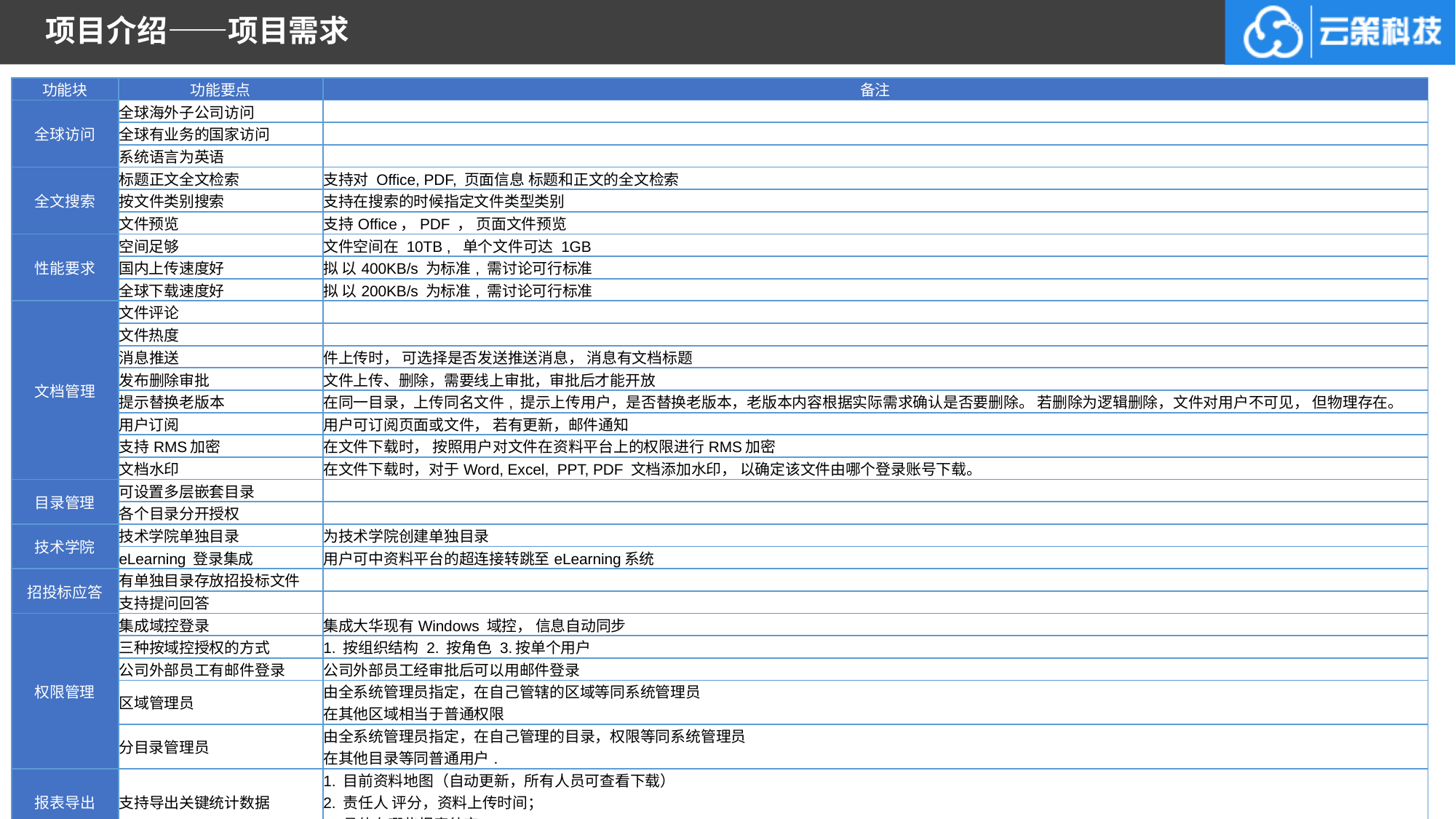

# 项目介绍——项目需求
| 功能块 | 功能要点 | 备注 |
| --- | --- | --- |
| 全球访问 | 全球海外子公司访问 |  |
|  | 全球有业务的国家访问 |  |
|  | 系统语言为英语 |  |
| 全文搜索 | 标题正文全文检索 | 支持对 Office, PDF, 页面信息 标题和正文的全文检索 |
|  | 按文件类别搜索 | 支持在搜索的时候指定文件类型类别 |
|  | 文件预览 | 支持Office，PDF ， 页面文件预览 |
| 性能要求 | 空间足够 | 文件空间在 10TB , 单个文件可达 1GB |
|  | 国内上传速度好 | 拟 以400KB/s 为标准, 需讨论可行标准 |
|  | 全球下载速度好 | 拟 以200KB/s 为标准, 需讨论可行标准 |
| 文档管理 | 文件评论 |  |
|  | 文件热度 |  |
|  | 消息推送 | 件上传时， 可选择是否发送推送消息， 消息有文档标题 |
|  | 发布删除审批 | 文件上传、删除，需要线上审批，审批后才能开放 |
|  | 提示替换老版本 | 在同一目录，上传同名文件, 提示上传用户，是否替换老版本，老版本内容根据实际需求确认是否要删除。 若删除为逻辑删除，文件对用户不可见， 但物理存在。 |
|  | 用户订阅 | 用户可订阅页面或文件， 若有更新，邮件通知 |
|  | 支持RMS加密 | 在文件下载时， 按照用户对文件在资料平台上的权限进行RMS加密 |
|  | 文档水印 | 在文件下载时，对于Word, Excel, PPT, PDF 文档添加水印， 以确定该文件由哪个登录账号下载。 |
| 目录管理 | 可设置多层嵌套目录 |  |
|  | 各个目录分开授权 |  |
| 技术学院 | 技术学院单独目录 | 为技术学院创建单独目录 |
|  | eLearning 登录集成 | 用户可中资料平台的超连接转跳至eLearning系统 |
| 招投标应答 | 有单独目录存放招投标文件 |  |
|  | 支持提问回答 |  |
| 权限管理 | 集成域控登录 | 集成大华现有Windows 域控， 信息自动同步 |
|  | 三种按域控授权的方式 | 1. 按组织结构 2. 按角色 3.按单个用户 |
|  | 公司外部员工有邮件登录 | 公司外部员工经审批后可以用邮件登录 |
|  | 区域管理员 | 由全系统管理员指定，在自己管辖的区域等同系统管理员 在其他区域相当于普通权限 |
|  | 分目录管理员 | 由全系统管理员指定，在自己管理的目录，权限等同系统管理员 在其他目录等同普通用户. |
| 报表导出 | 支持导出关键统计数据 | 1. 目前资料地图（自动更新，所有人员可查看下载） 2. 责任人 评分，资料上传时间； 3. 具体有哪些报表待定。 |